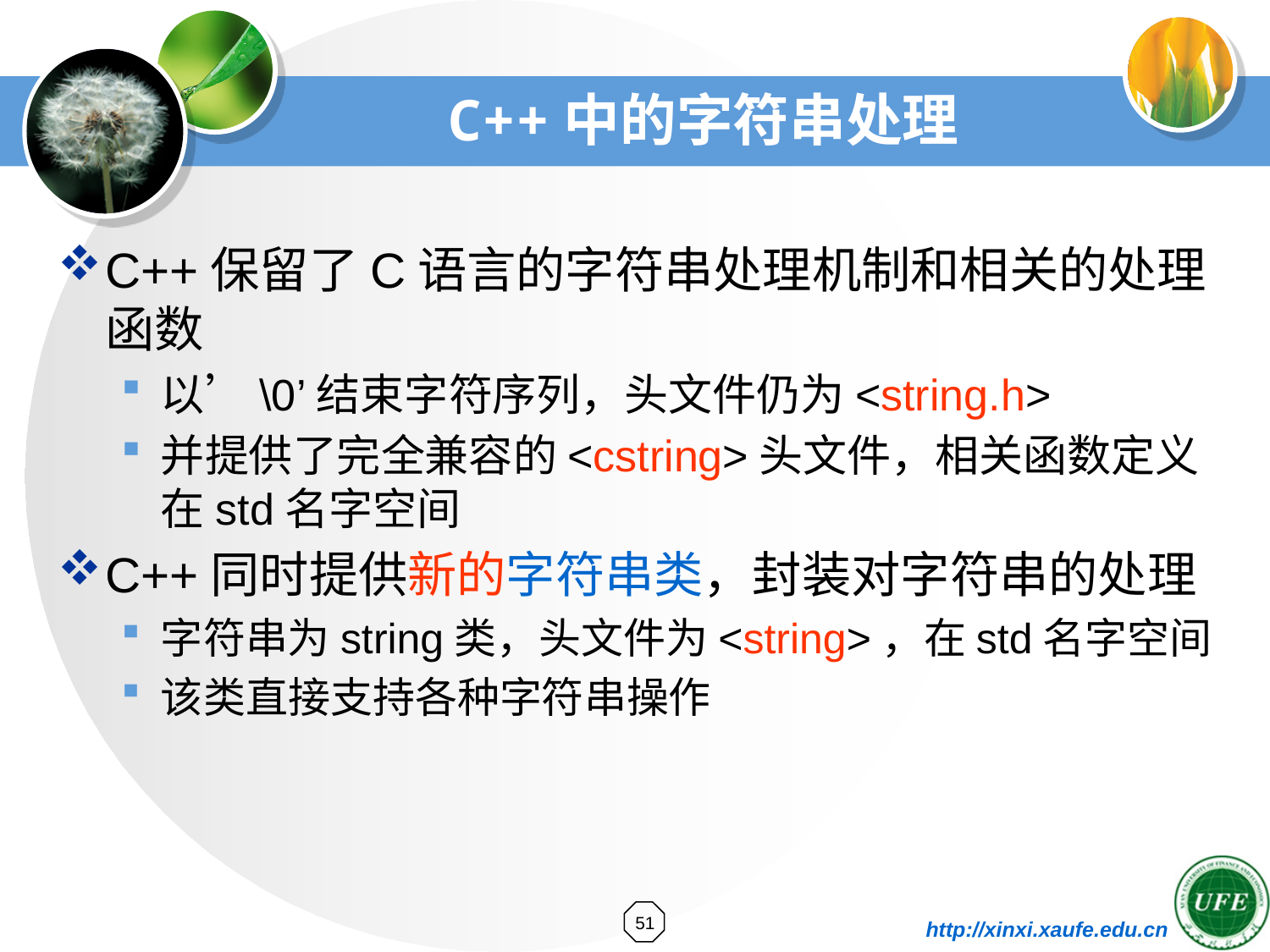

# C++中的字符串处理
C++保留了C语言的字符串处理机制和相关的处理函数
以’\0’结束字符序列，头文件仍为<string.h>
并提供了完全兼容的<cstring>头文件，相关函数定义在std名字空间
C++同时提供新的字符串类，封装对字符串的处理
字符串为string类，头文件为<string>，在std名字空间
该类直接支持各种字符串操作
51
http://xinxi.xaufe.edu.cn